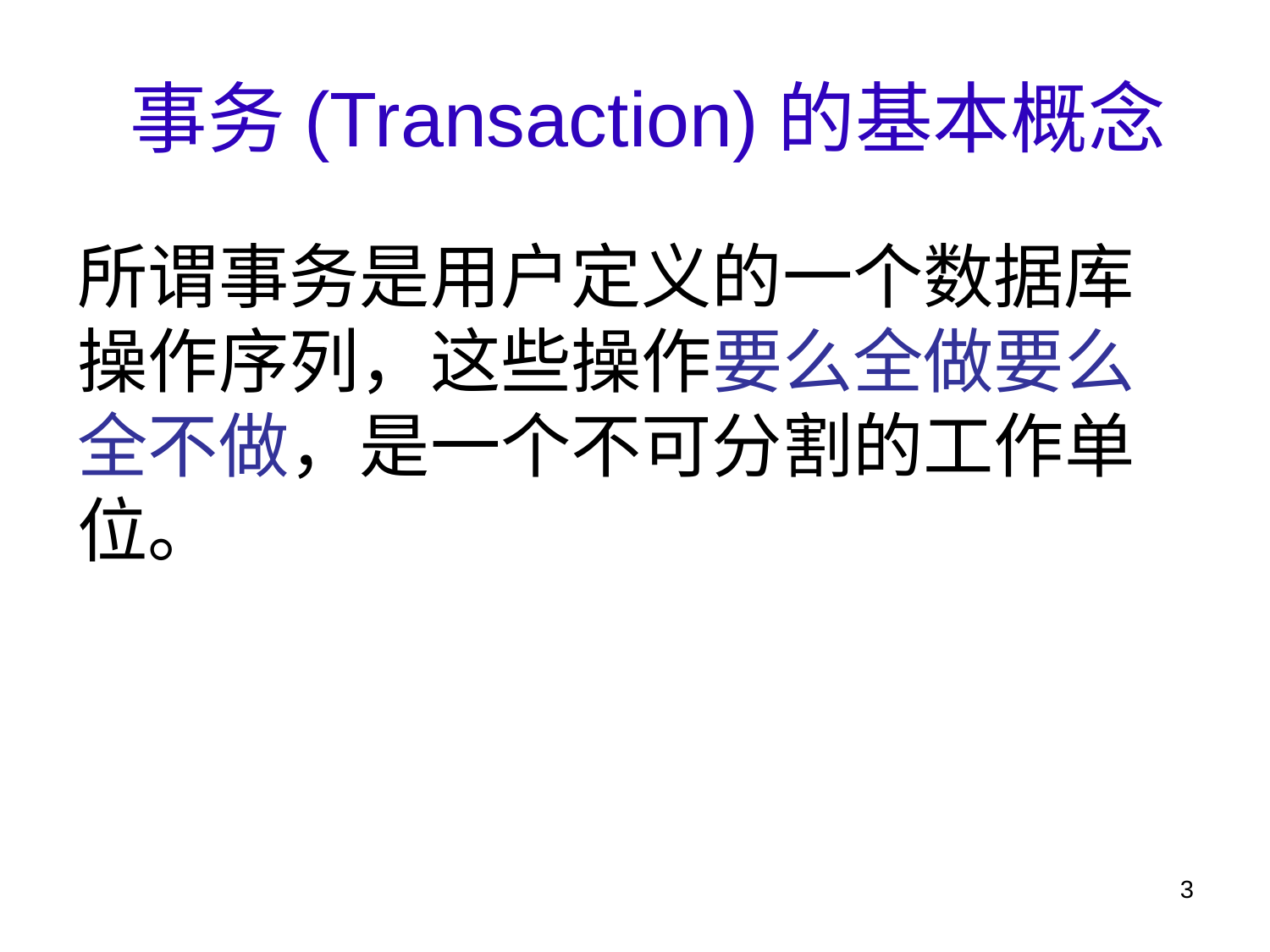

# 事务(Transaction)的基本概念
所谓事务是用户定义的一个数据库操作序列，这些操作要么全做要么全不做，是一个不可分割的工作单位。
3